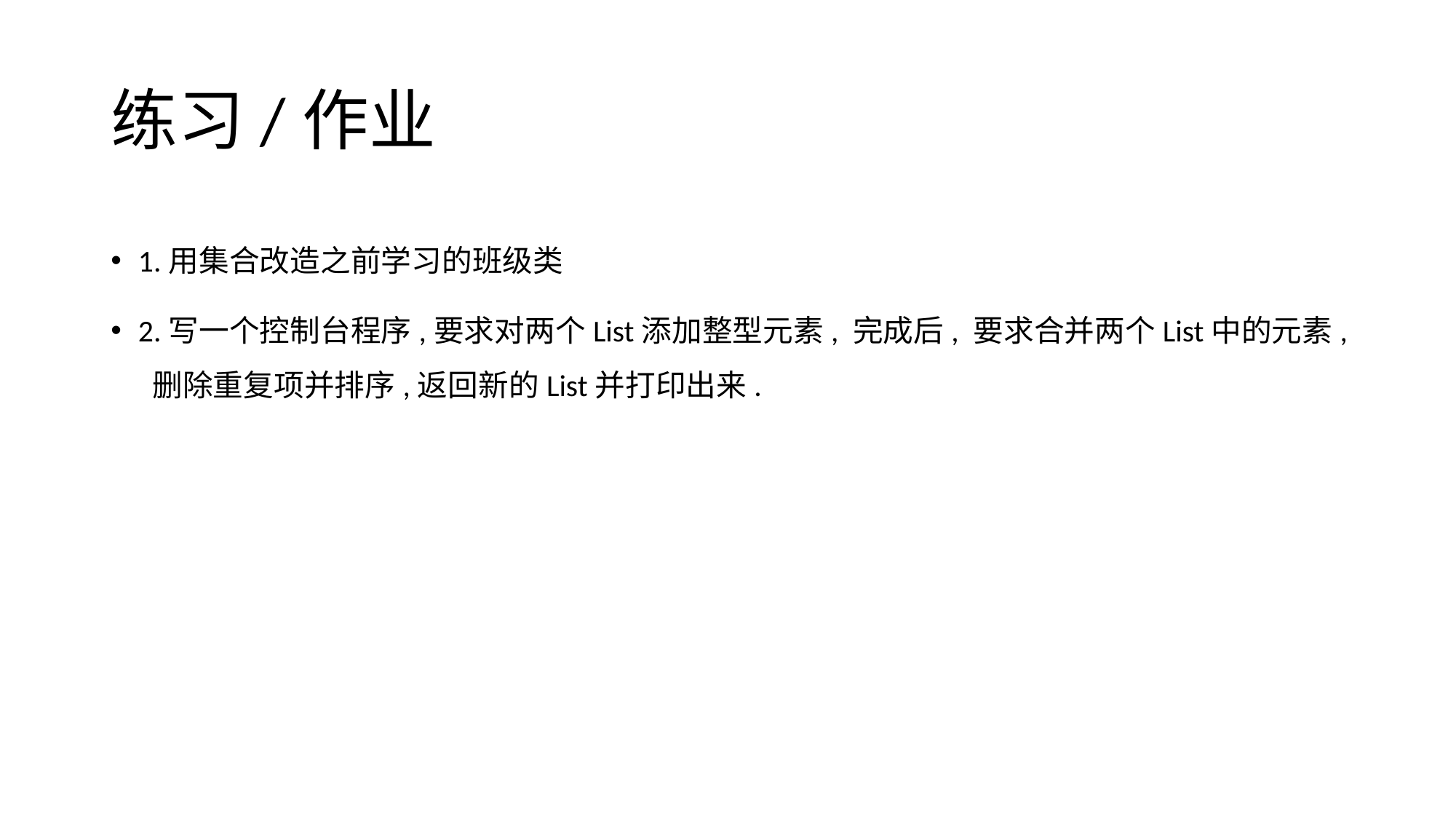

# 练习/作业
1.用集合改造之前学习的班级类
2.写一个控制台程序,要求对两个List添加整型元素, 完成后, 要求合并两个List中的元素, 删除重复项并排序,返回新的List并打印出来.